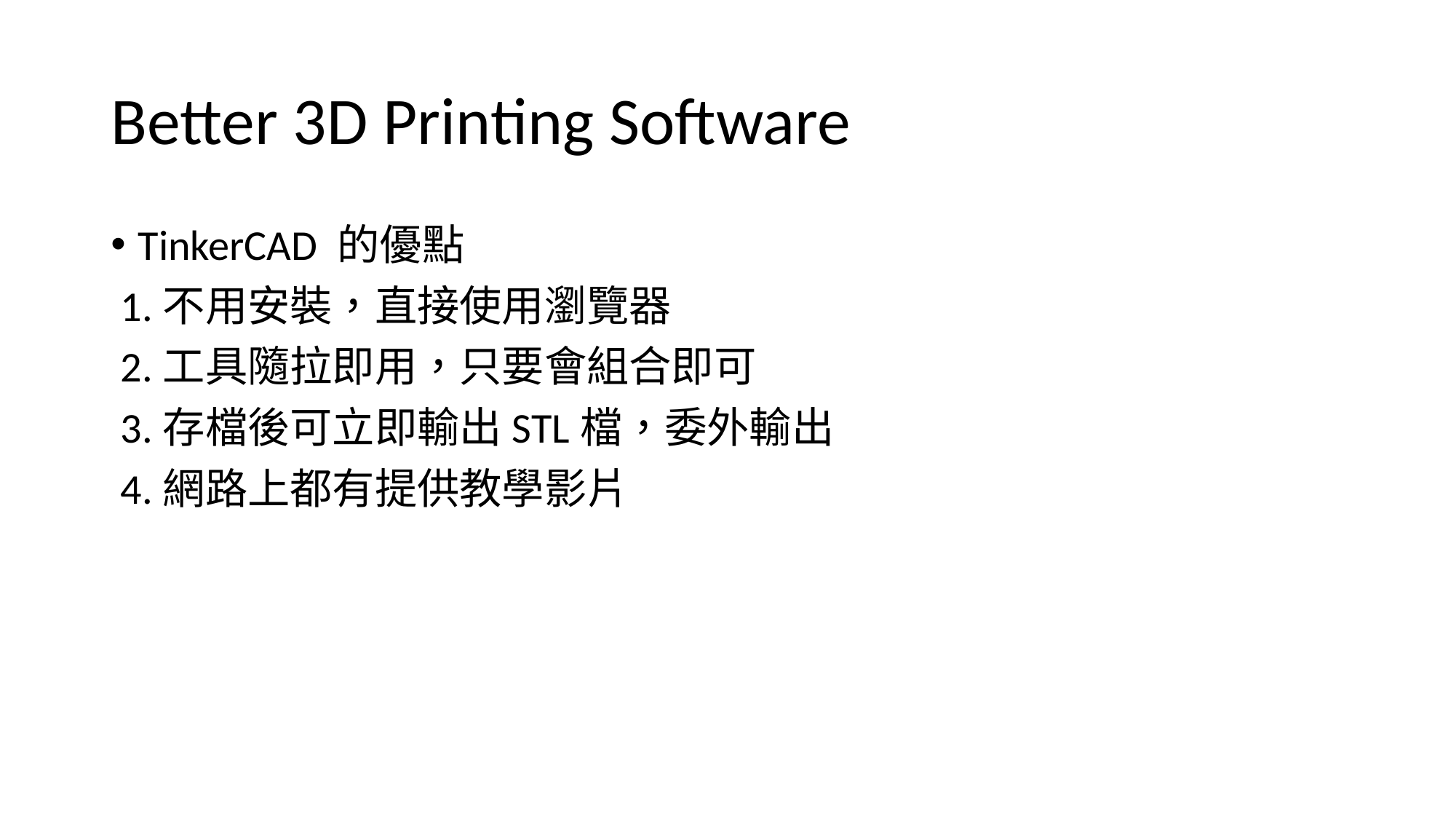

# Better 3D Printing Software
TinkerCAD 的優點
 1.不用安裝，直接使用瀏覽器
 2.工具隨拉即用，只要會組合即可
 3.存檔後可立即輸出STL檔，委外輸出
 4.網路上都有提供教學影片